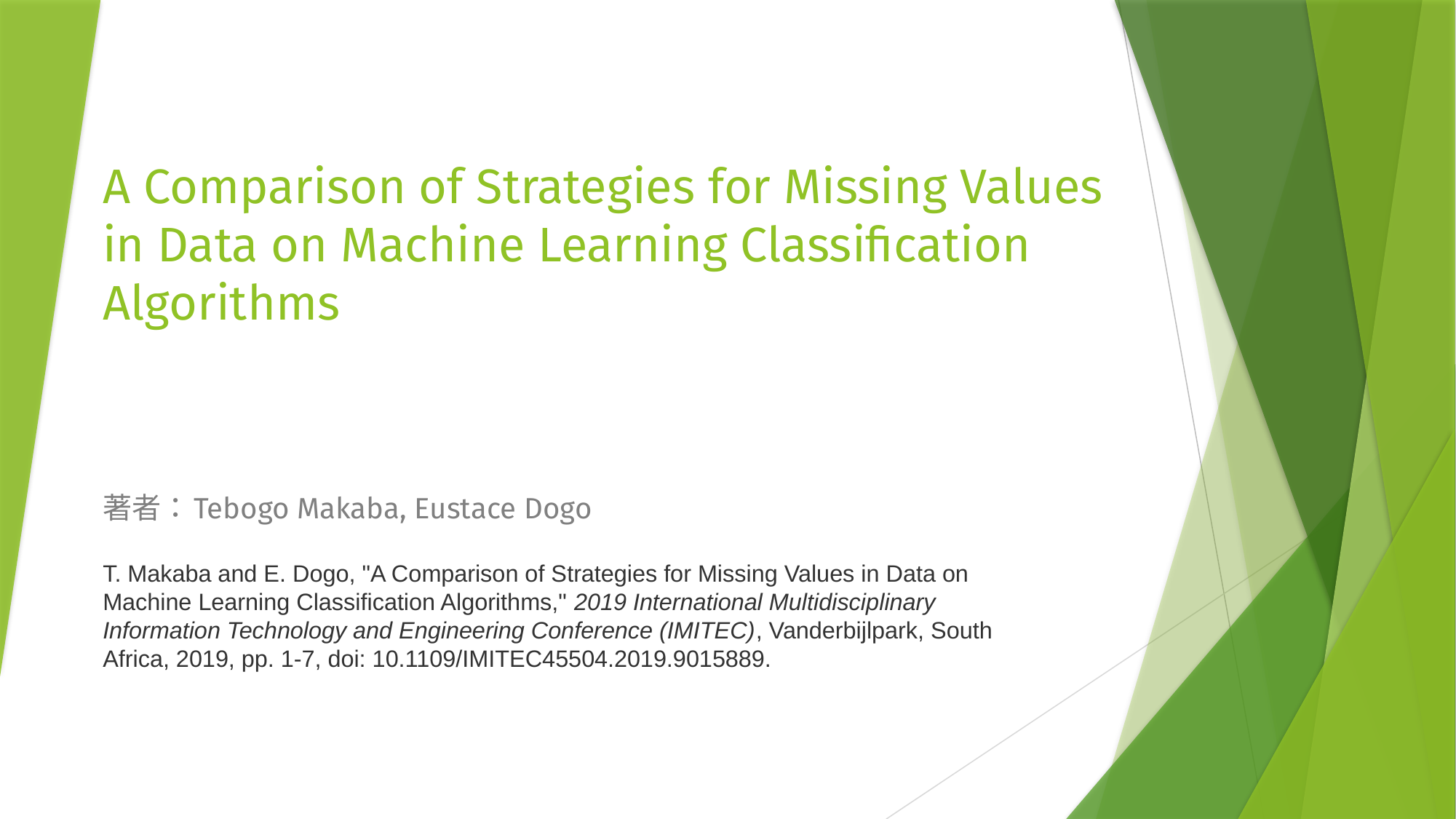

# A Comparison of Strategies for Missing Values in Data on Machine Learning Classification Algorithms
著者：Tebogo Makaba, Eustace Dogo

T. Makaba and E. Dogo, "A Comparison of Strategies for Missing Values in Data on Machine Learning Classification Algorithms," 2019 International Multidisciplinary Information Technology and Engineering Conference (IMITEC), Vanderbijlpark, South Africa, 2019, pp. 1-7, doi: 10.1109/IMITEC45504.2019.9015889.